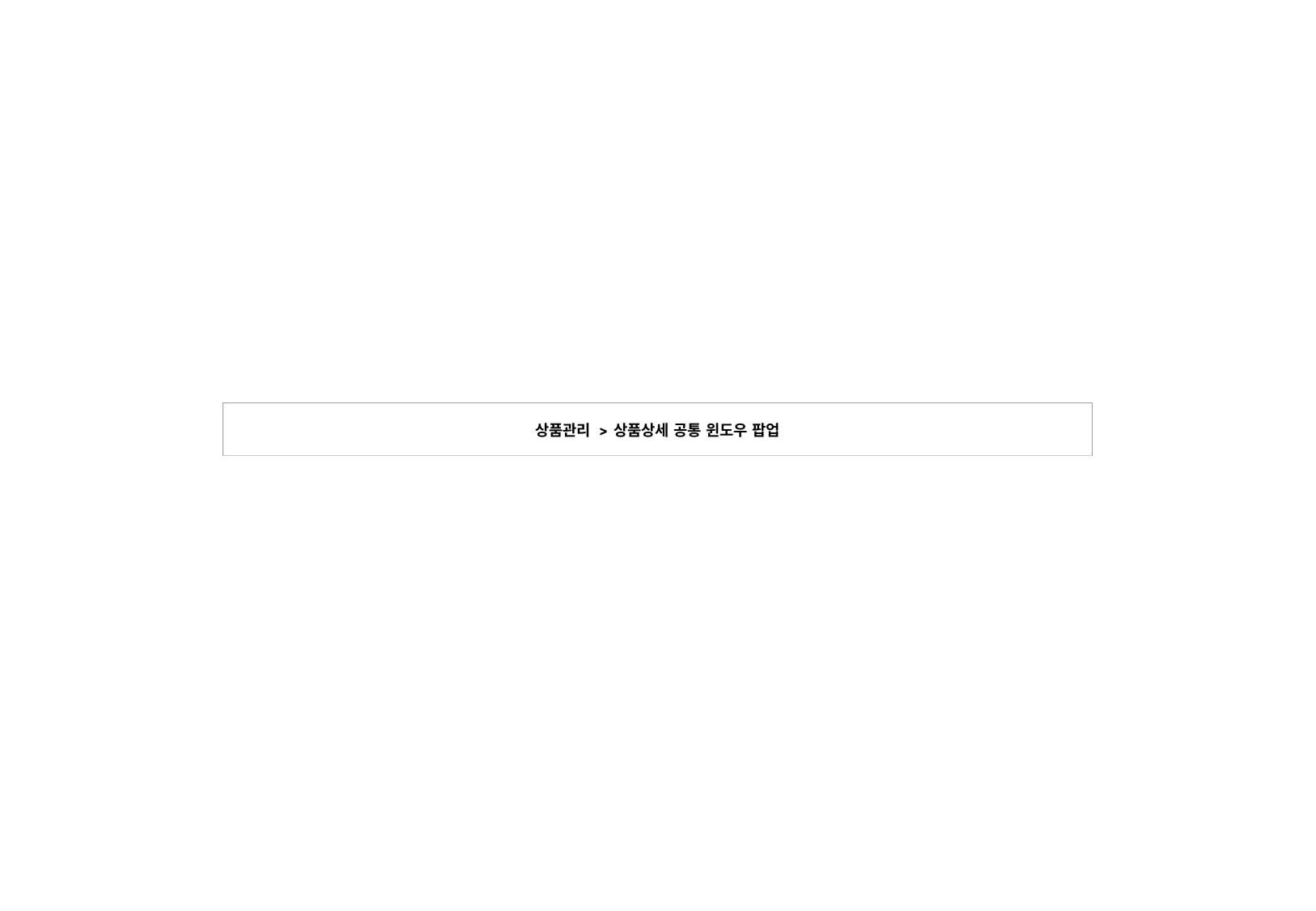

| 상품관리 > 상품상세 공통 윈도우 팝업 |
| --- |